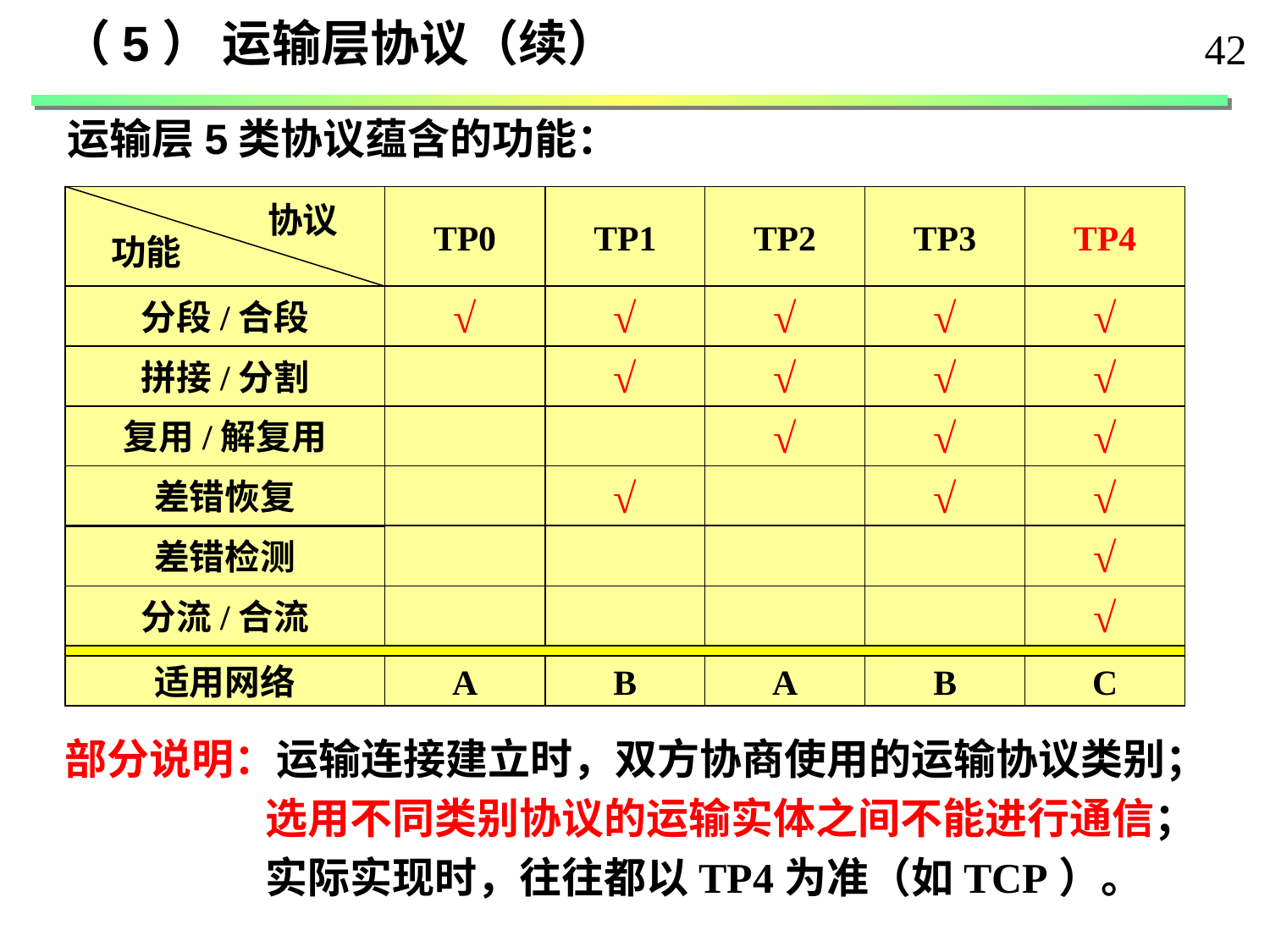

（5） 运输层协议（续）
42

运输层5类协议蕴含的功能：

TP0
TP1
TP2
TP3
TP4
协议
功能
分段/合段
√
√
√
√
√
拼接/分割

√
√
√
√
复用/解复用

√
√
√
差错恢复

√

√

√

√
差错检测
分流/合流

√

适用网络
A
B
A
B
C
部分说明：运输连接建立时，双方协商使用的运输协议类别；
                    选用不同类别协议的运输实体之间不能进行通信；
                    实际实现时，往往都以TP4为准（如TCP）。